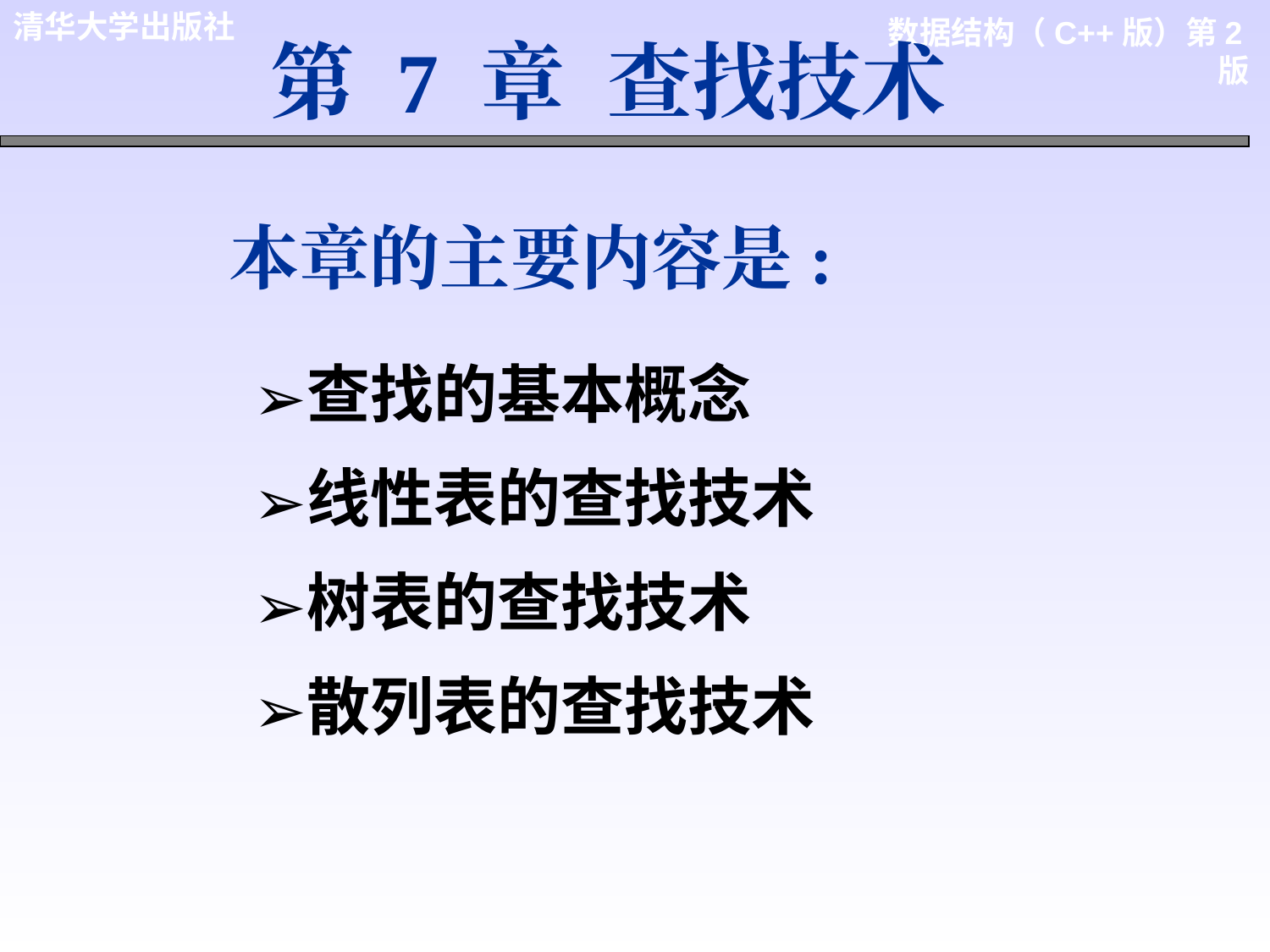

第 7 章  查找技术
本章的主要内容是:
查找的基本概念
线性表的查找技术
树表的查找技术
散列表的查找技术